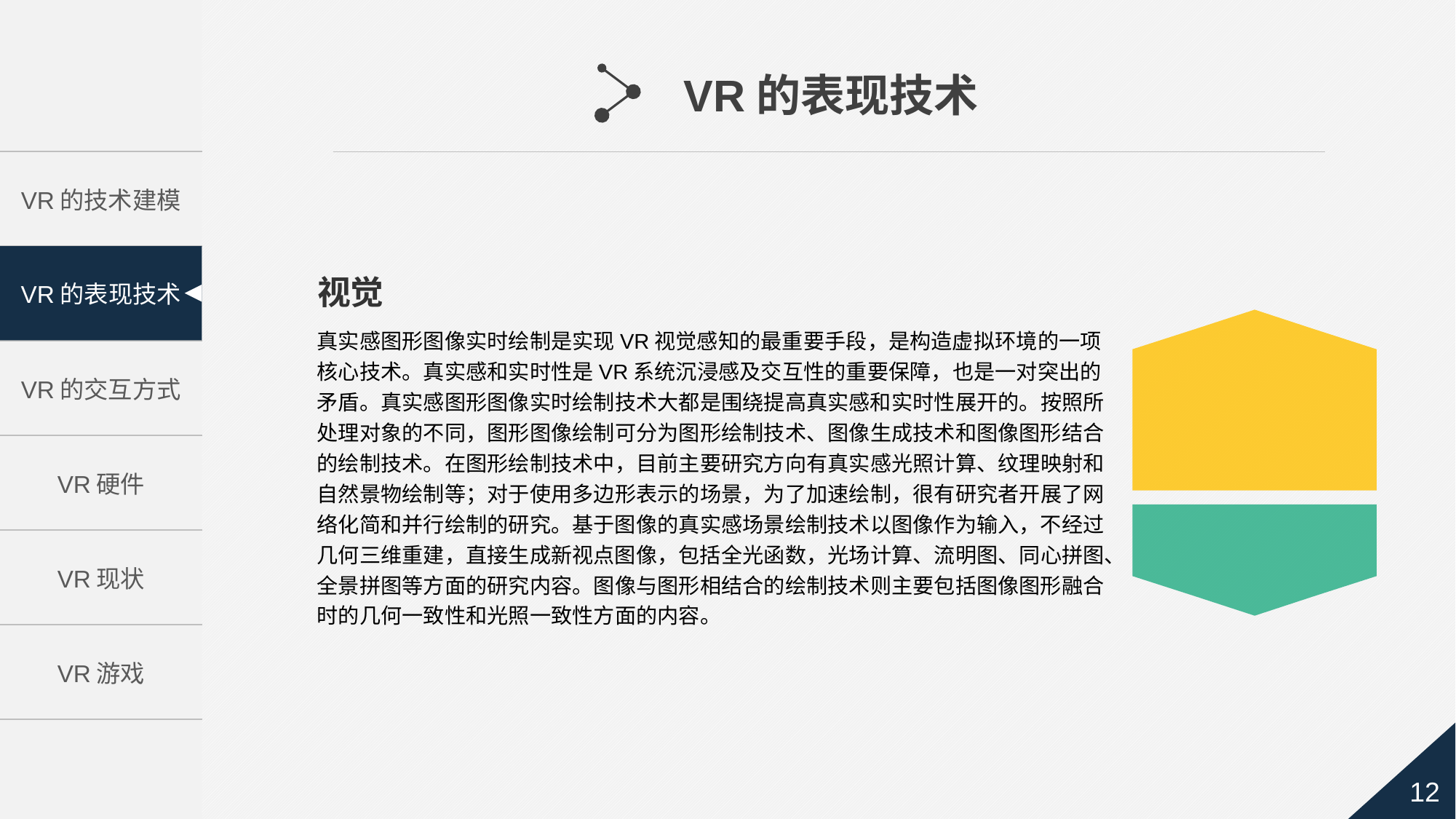

VR的表现技术
视觉

真实感图形图像实时绘制是实现VR视觉感知的最重要手段，是构造虚拟环境的一项核心技术。真实感和实时性是VR系统沉浸感及交互性的重要保障，也是一对突出的矛盾。真实感图形图像实时绘制技术大都是围绕提高真实感和实时性展开的。按照所处理对象的不同，图形图像绘制可分为图形绘制技术、图像生成技术和图像图形结合的绘制技术。在图形绘制技术中，目前主要研究方向有真实感光照计算、纹理映射和自然景物绘制等；对于使用多边形表示的场景，为了加速绘制，很有研究者开展了网络化简和并行绘制的研究。基于图像的真实感场景绘制技术以图像作为输入，不经过几何三维重建，直接生成新视点图像，包括全光函数，光场计算、流明图、同心拼图、全景拼图等方面的研究内容。图像与图形相结合的绘制技术则主要包括图像图形融合时的几何一致性和光照一致性方面的内容。